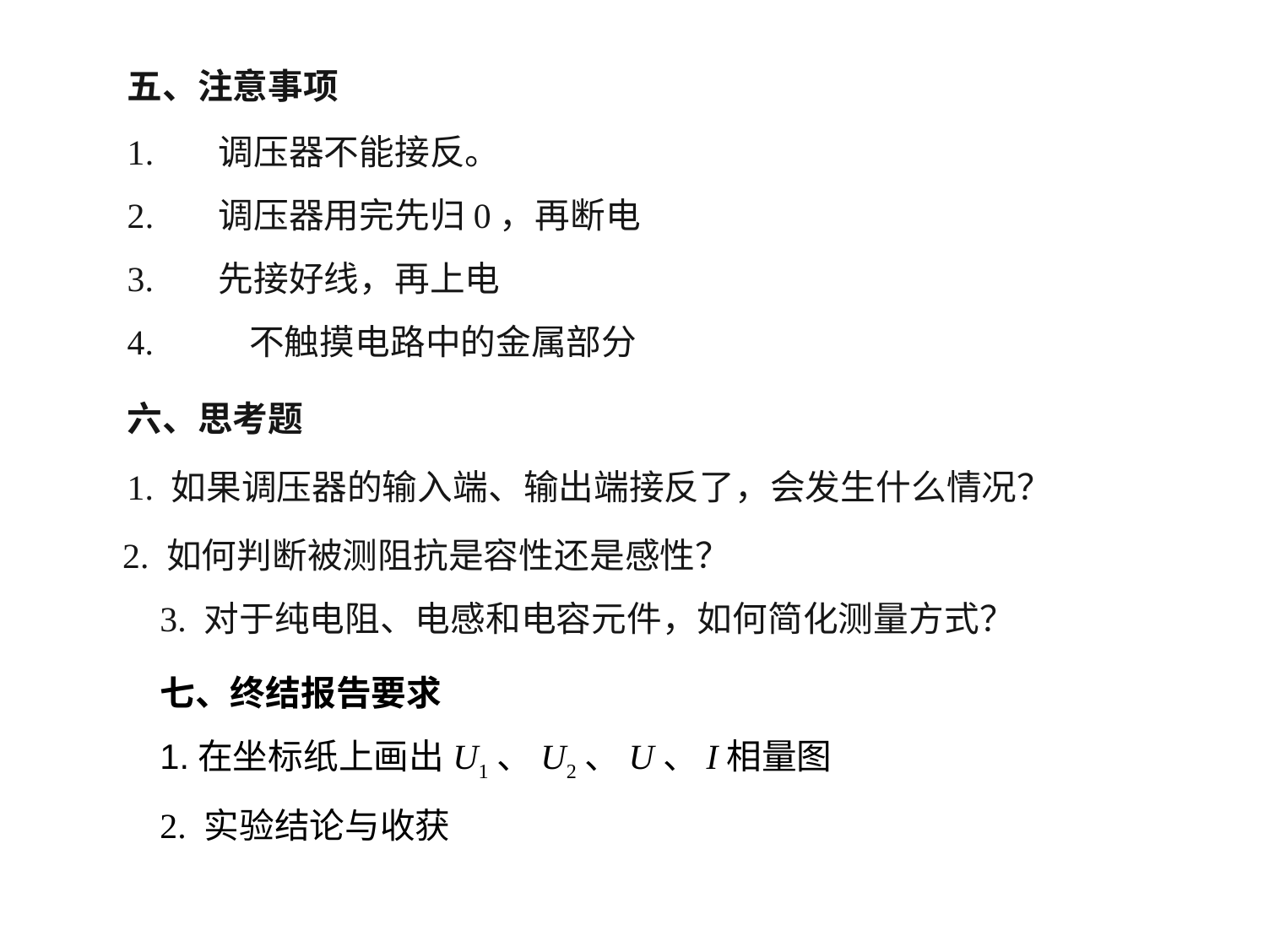

五、注意事项

1.	调压器不能接反。
2.	调压器用完先归0，再断电
3.	先接好线，再上电
4.	不触摸电路中的金属部分

六、思考题

1. 如果调压器的输入端、输出端接反了，会发生什么情况？
2. 如何判断被测阻抗是容性还是感性？
3. 对于纯电阻、电感和电容元件，如何简化测量方式？
七、终结报告要求
1.在坐标纸上画出U1、U2、U、I相量图
2. 实验结论与收获